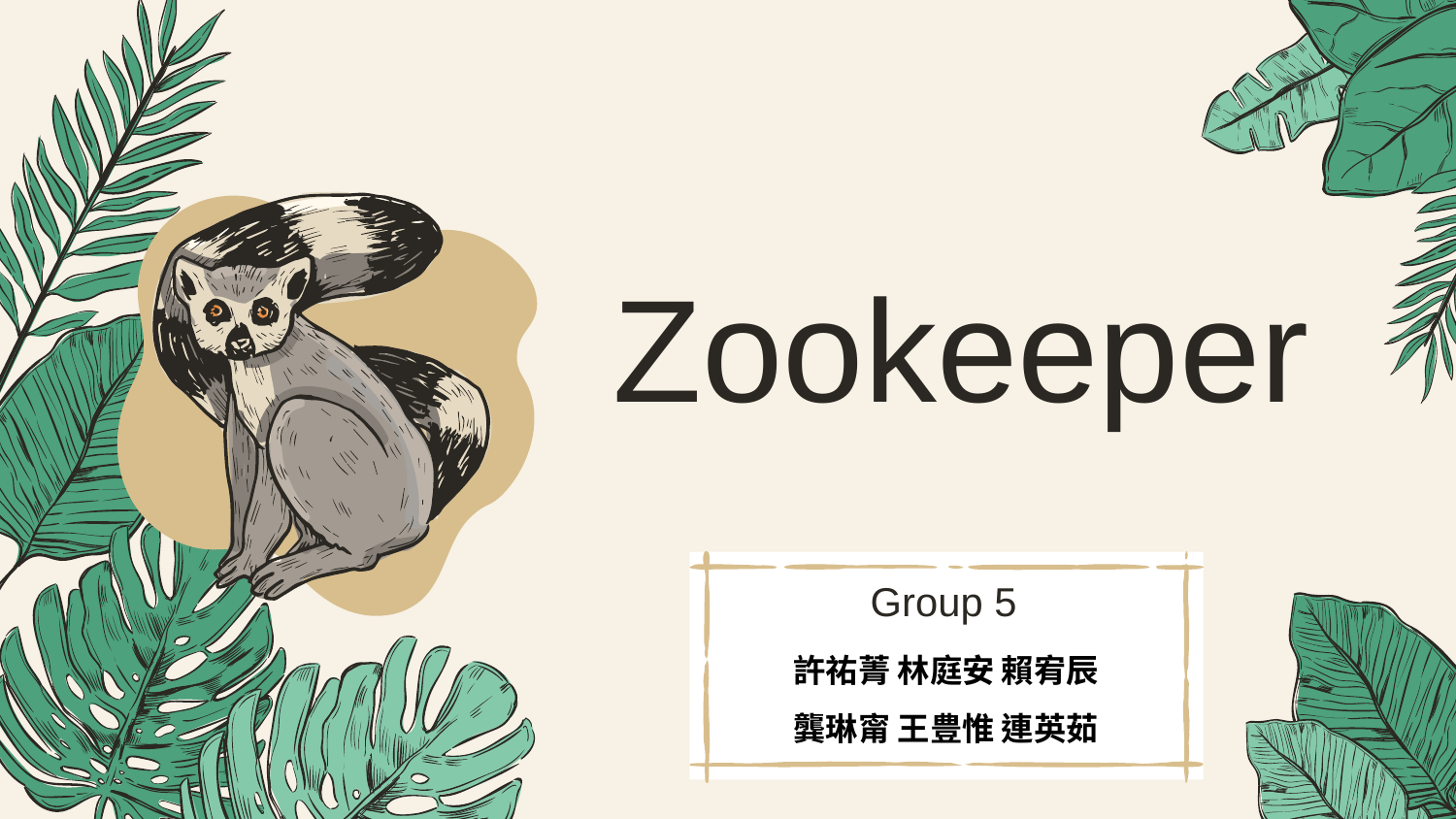

# Zookeeper

Group 5
許祐菁 林庭安 賴宥辰 龔琳甯 王豊惟 連英茹